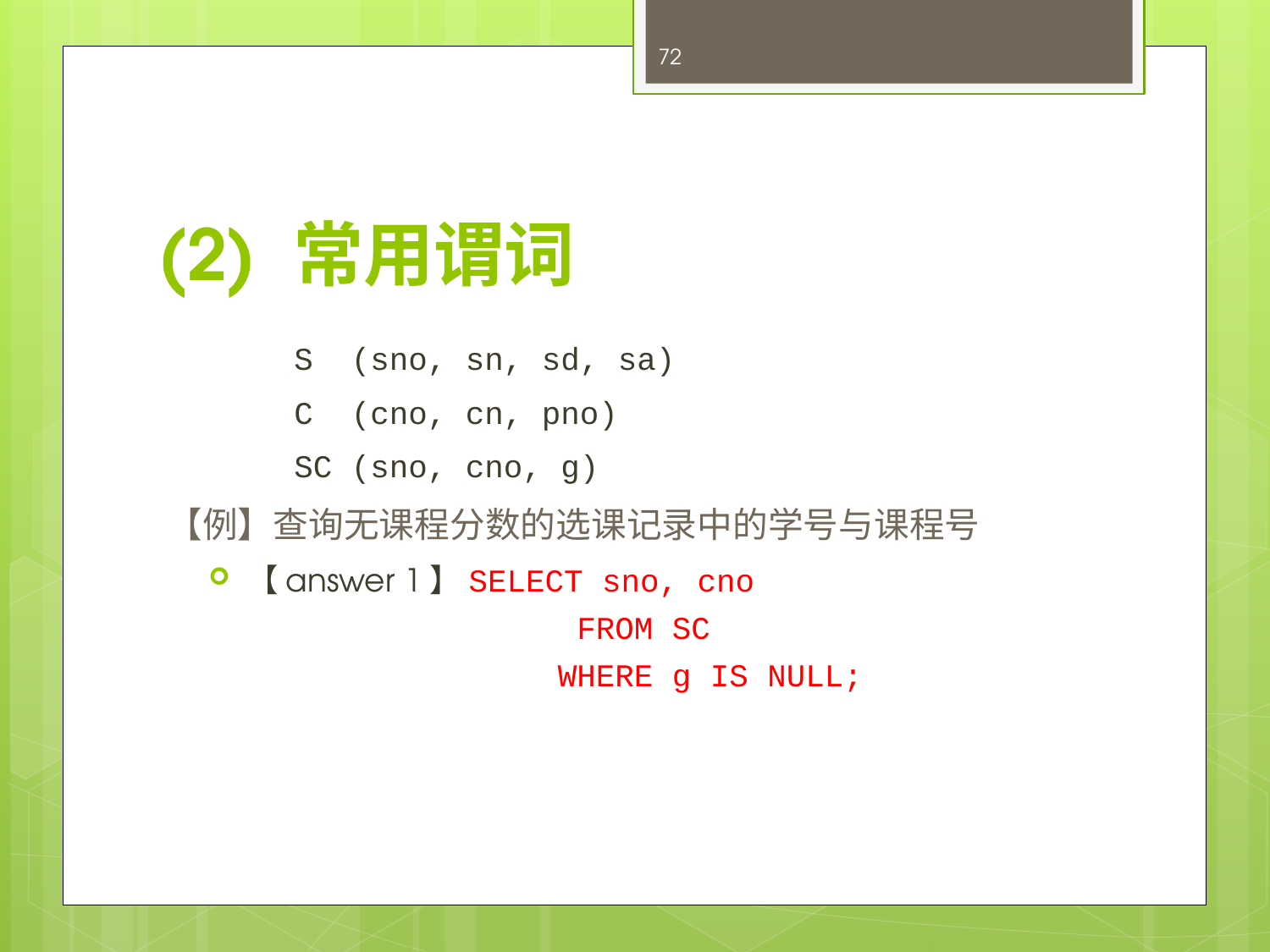

72
# (2) 常用谓词
	S  (sno, sn, sd, sa)
	C  (cno, cn, pno)
	SC (sno, cno, g)
【例】查询无课程分数的选课记录中的学号与课程号
【answer 1】SELECT sno, cno
		    FROM SC
		   WHERE g IS NULL;